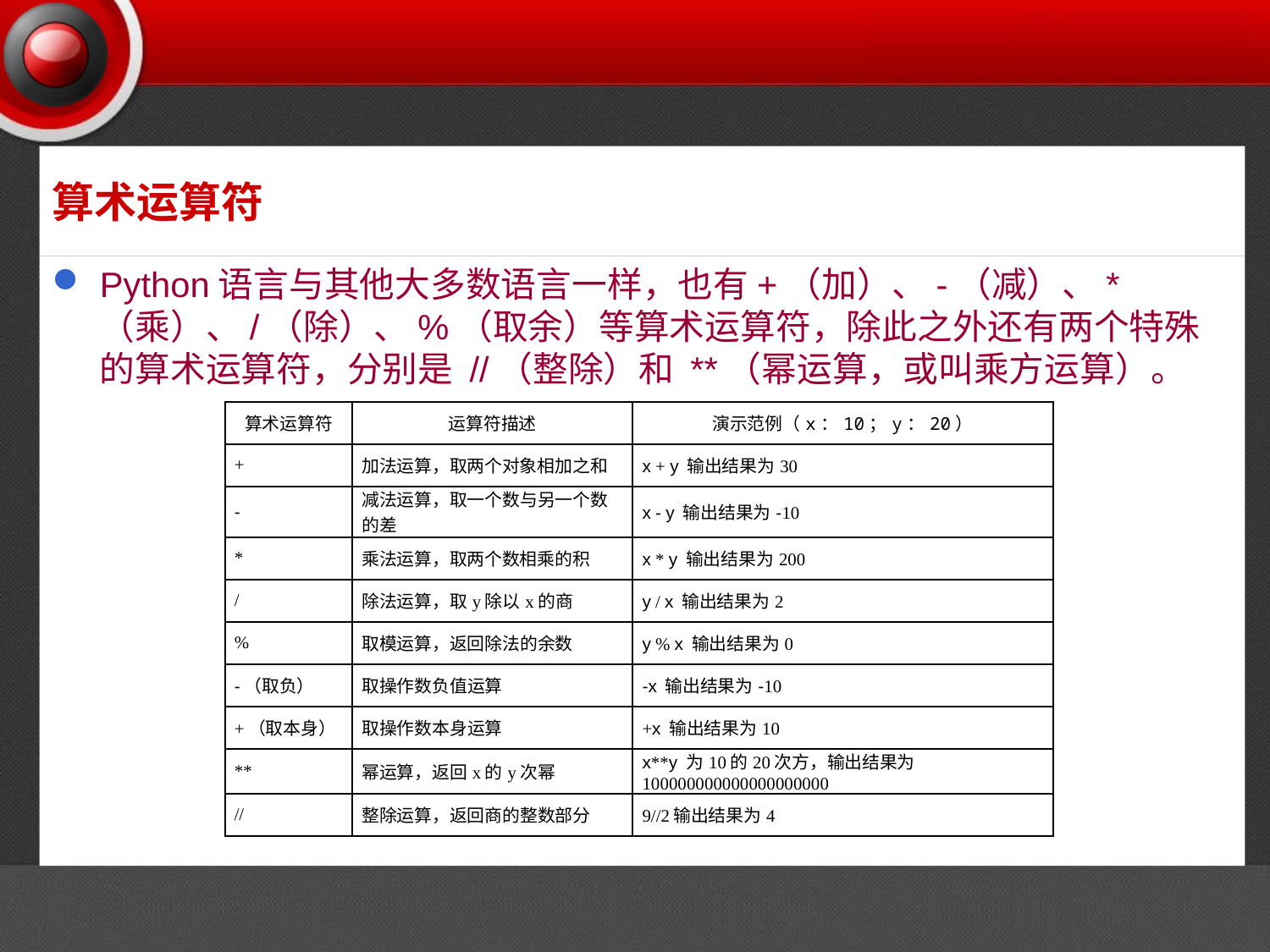

# 算术运算符
Python语言与其他大多数语言一样，也有+（加）、-（减）、*（乘）、/（除）、%（取余）等算术运算符，除此之外还有两个特殊的算术运算符，分别是 //（整除）和 **（幂运算，或叫乘方运算）。

| 算术运算符 | 运算符描述 | 演示范例（x：10；y：20） |
| --- | --- | --- |
| + | 加法运算，取两个对象相加之和 | x + y 输出结果为30 |
| - | 减法运算，取一个数与另一个数的差 | x - y 输出结果为-10 |
| \* | 乘法运算，取两个数相乘的积 | x \* y 输出结果为200 |
| / | 除法运算，取y除以x的商 | y / x 输出结果为2 |
| % | 取模运算，返回除法的余数 | y % x 输出结果为0 |
| -（取负） | 取操作数负值运算 | -x 输出结果为-10 |
| +（取本身） | 取操作数本身运算 | +x 输出结果为10 |
| \*\* | 幂运算，返回x的y次幂 | x\*\*y 为10的20次方，输出结果为100000000000000000000 |
| // | 整除运算，返回商的整数部分 | 9//2输出结果为4 |